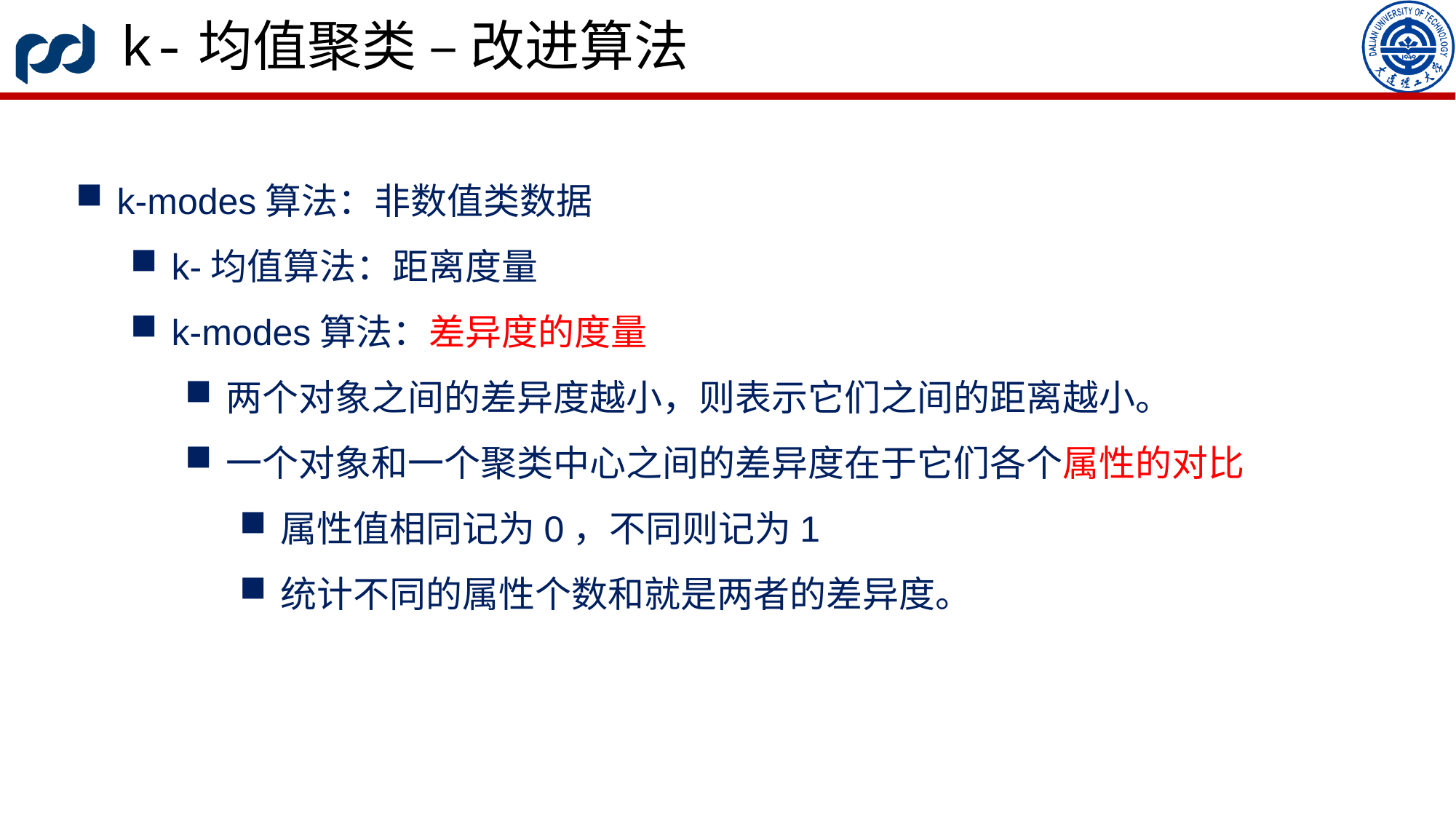

# k-均值聚类 – 改进算法
k-modes算法：非数值类数据
k-均值算法：距离度量
k-modes算法：差异度的度量
两个对象之间的差异度越小，则表示它们之间的距离越小。
一个对象和一个聚类中心之间的差异度在于它们各个属性的对比
属性值相同记为0，不同则记为1
统计不同的属性个数和就是两者的差异度。